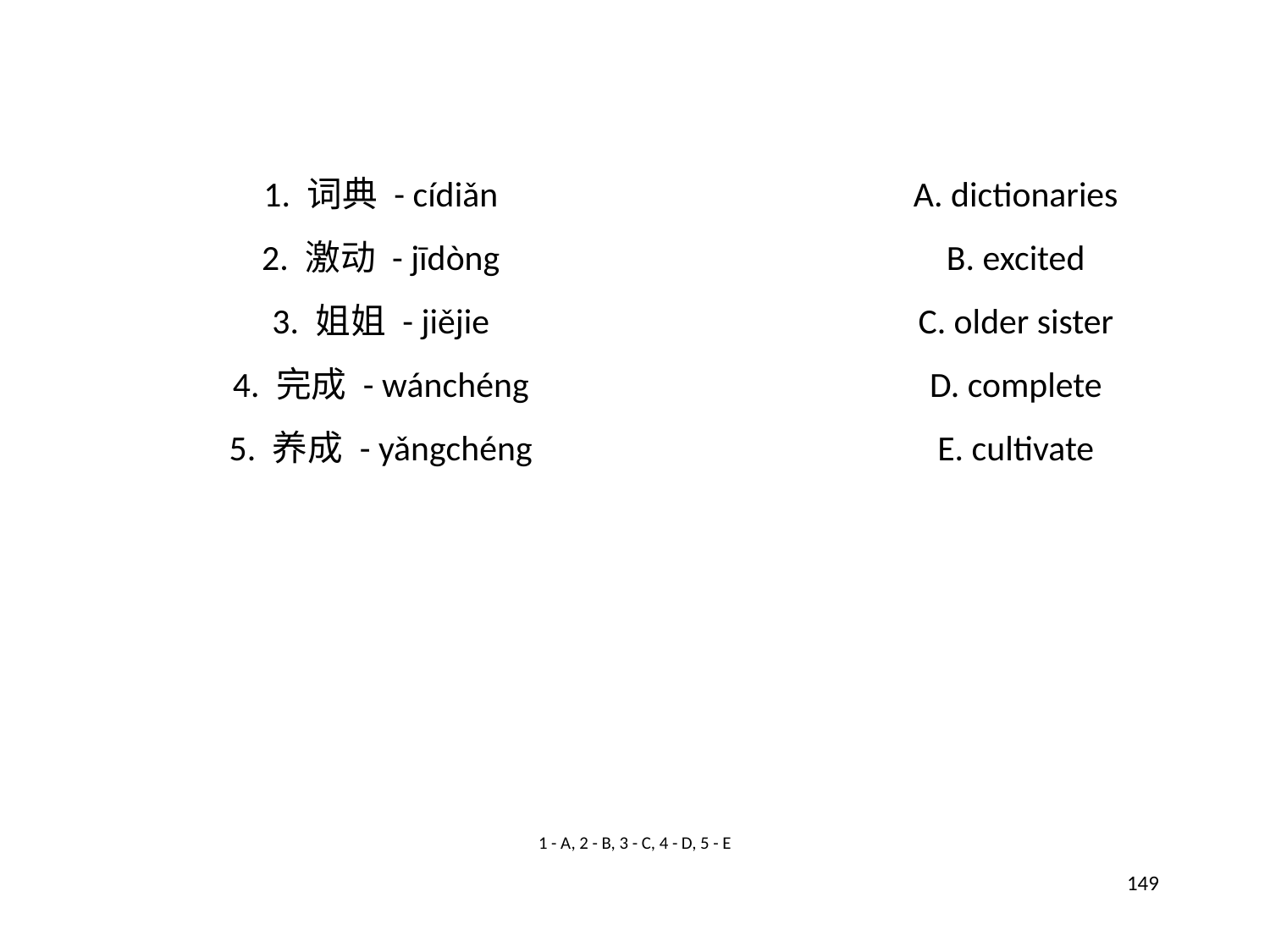

1. 词典 - cídiǎn

A. dictionaries

2. 激动 - jīdòng

B. excited

3. 姐姐 - jiějie

C. older sister

4. 完成 - wánchéng

D. complete

5. 养成 - yǎngchéng

E. cultivate
1 - A, 2 - B, 3 - C, 4 - D, 5 - E

149